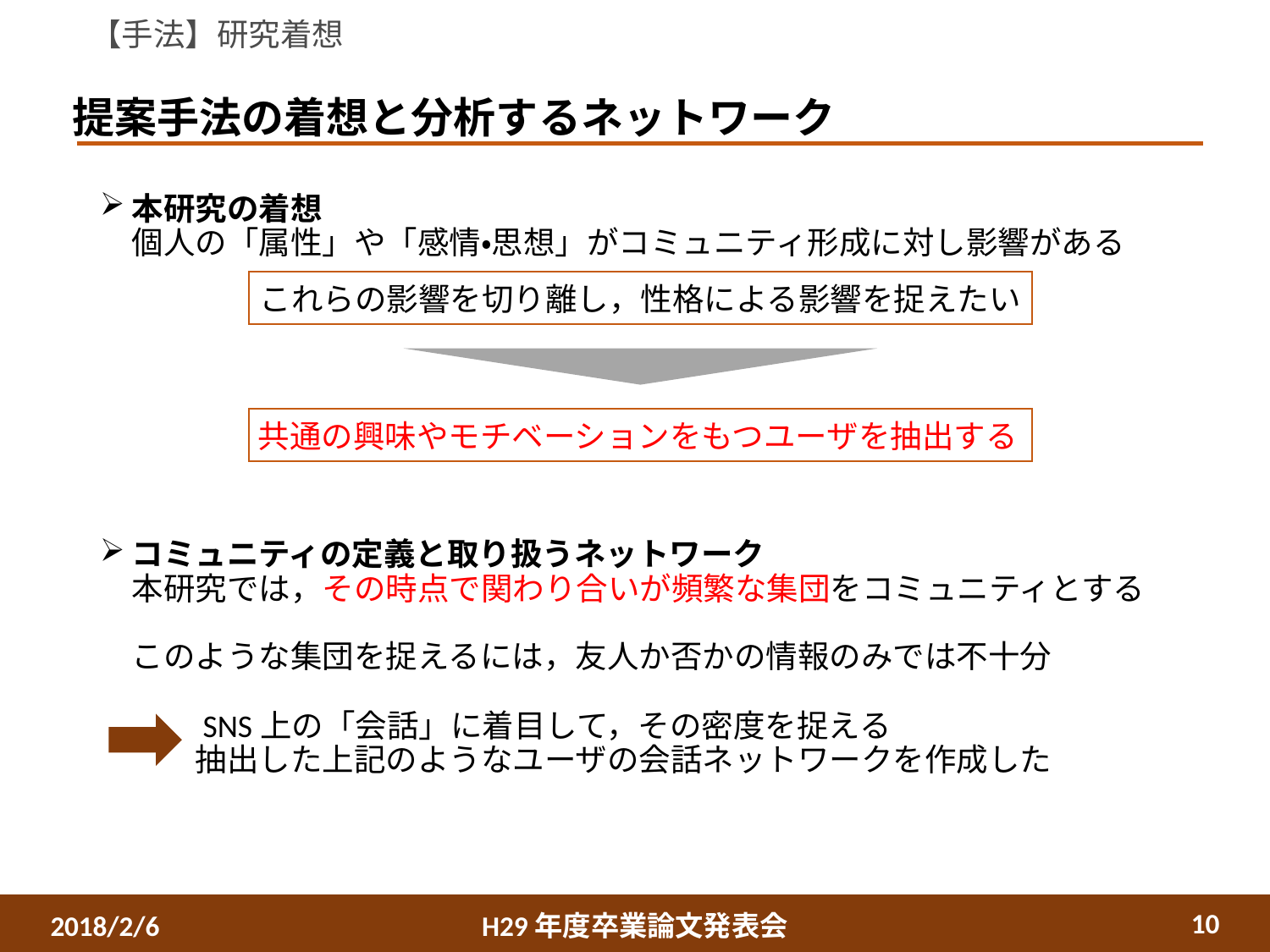

【手法】研究着想
# 提案手法の着想と分析するネットワーク
本研究の着想
個人の「属性」や「感情・思想」がコミュニティ形成に対し影響がある

コミュニティの定義と取り扱うネットワーク
本研究では，その時点で関わり合いが頻繁な集団をコミュニティとする
このような集団を捉えるには，友人か否かの情報のみでは不十分
　　SNS上の「会話」に着目して，その密度を捉える
　　抽出した上記のようなユーザの会話ネットワークを作成した
これらの影響を切り離し，性格による影響を捉えたい

共通の興味やモチベーションをもつユーザを抽出する

10
H29年度卒業論文発表会
2018/2/6